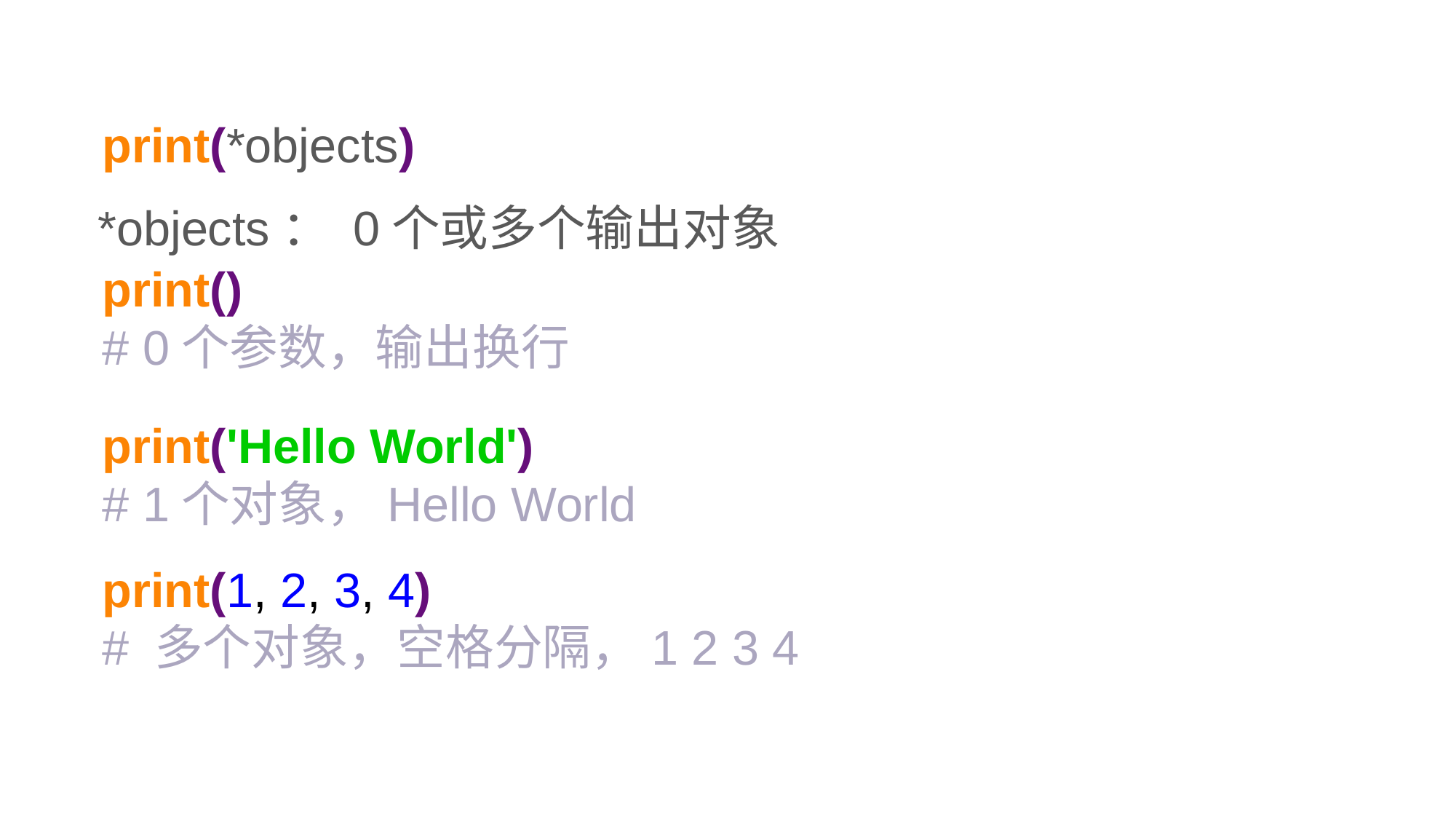

print(*objects)
*objects： 0个或多个输出对象
print()
# 0个参数，输出换行
print('Hello World')
# 1个对象，Hello World
print(1, 2, 3, 4)
# 多个对象，空格分隔，1 2 3 4